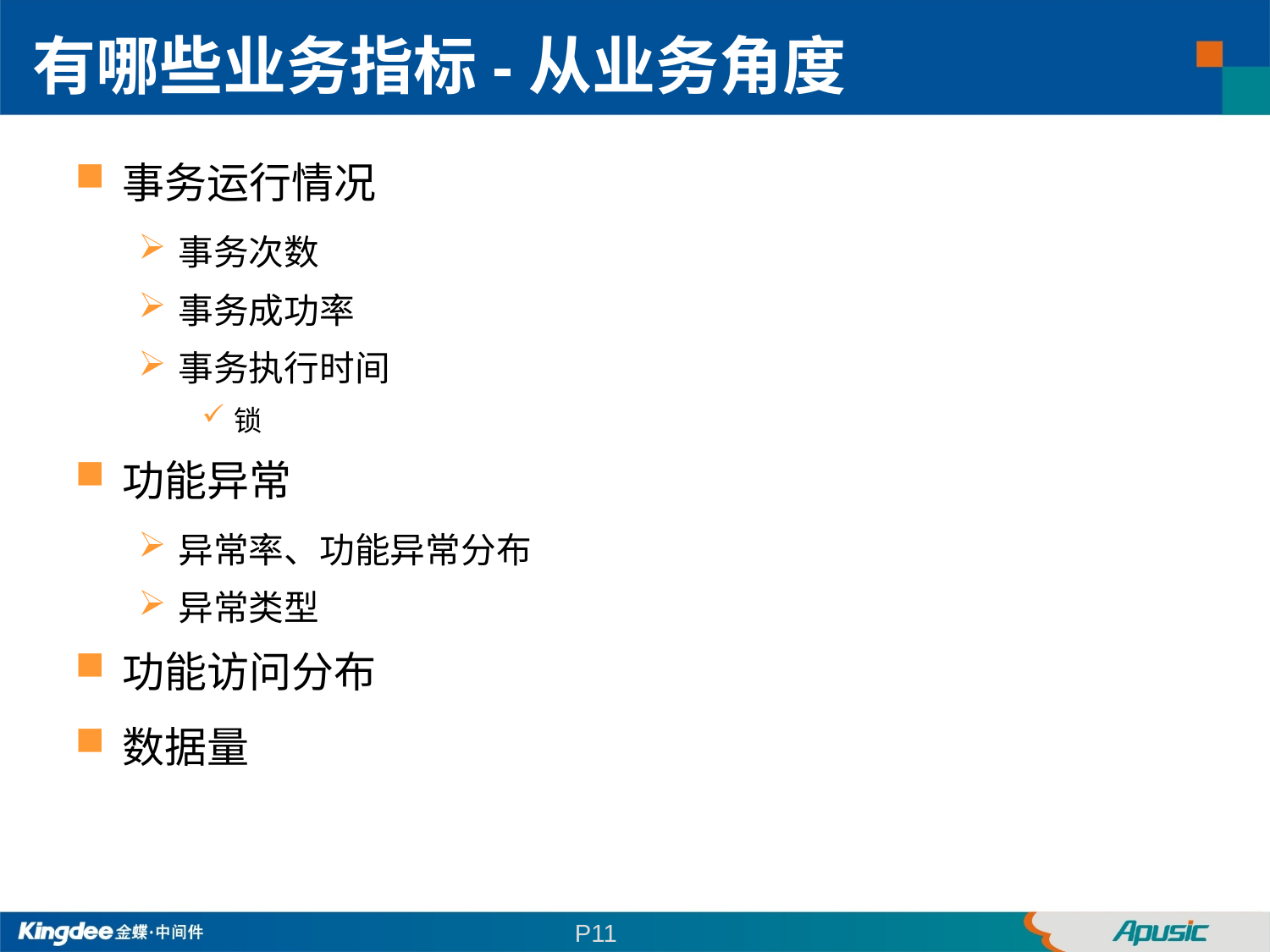

有哪些业务指标-从业务角度
事务运行情况
事务次数
事务成功率
事务执行时间
锁
功能异常
异常率、功能异常分布
异常类型
功能访问分布
数据量